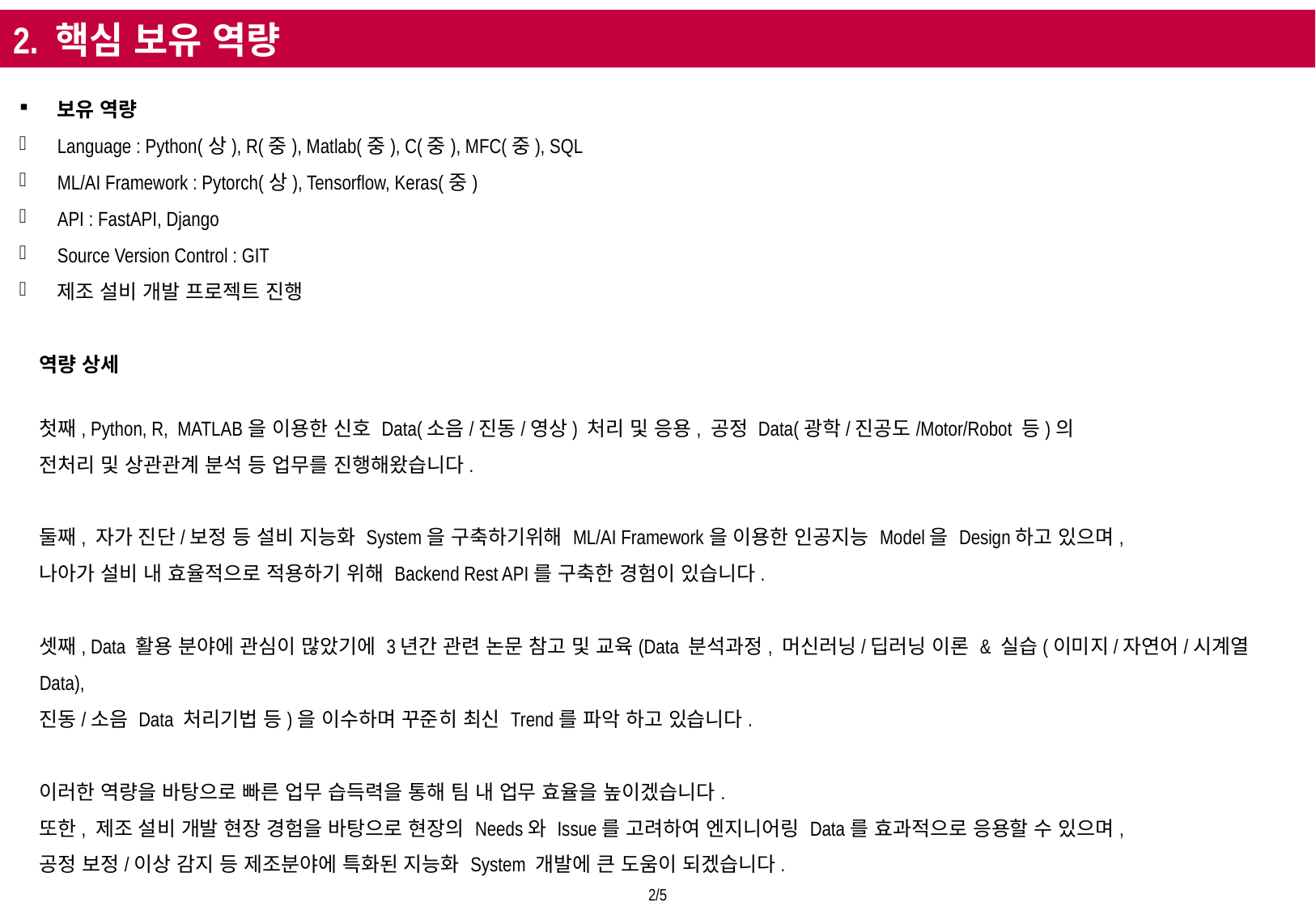

2. 핵심 보유 역량
보유 역량
Language : Python(상), R(중), Matlab(중), C(중), MFC(중), SQL
ML/AI Framework : Pytorch(상), Tensorflow, Keras(중)
API : FastAPI, Django
Source Version Control : GIT
제조 설비 개발 프로젝트 진행
역량 상세

첫째, Python, R,  MATLAB을 이용한 신호 Data(소음/진동/영상) 처리 및 응용, 공정 Data(광학/진공도/Motor/Robot 등)의
전처리 및 상관관계 분석 등 업무를 진행해왔습니다.

둘째, 자가 진단/보정 등 설비 지능화 System을 구축하기위해 ML/AI Framework을 이용한 인공지능 Model을 Design하고 있으며,
나아가 설비 내 효율적으로 적용하기 위해 Backend Rest API를 구축한 경험이 있습니다.

셋째, Data 활용 분야에 관심이 많았기에 3년간 관련 논문 참고 및 교육(Data 분석과정, 머신러닝/딥러닝 이론 & 실습(이미지/자연어/시계열 Data),
진동/소음 Data 처리기법 등)을 이수하며 꾸준히 최신 Trend를 파악 하고 있습니다.

이러한 역량을 바탕으로 빠른 업무 습득력을 통해 팀 내 업무 효율을 높이겠습니다.
또한, 제조 설비 개발 현장 경험을 바탕으로 현장의 Needs와 Issue를 고려하여 엔지니어링 Data를 효과적으로 응용할 수 있으며,
공정 보정/이상 감지 등 제조분야에 특화된 지능화 System 개발에 큰 도움이 되겠습니다.
2/5